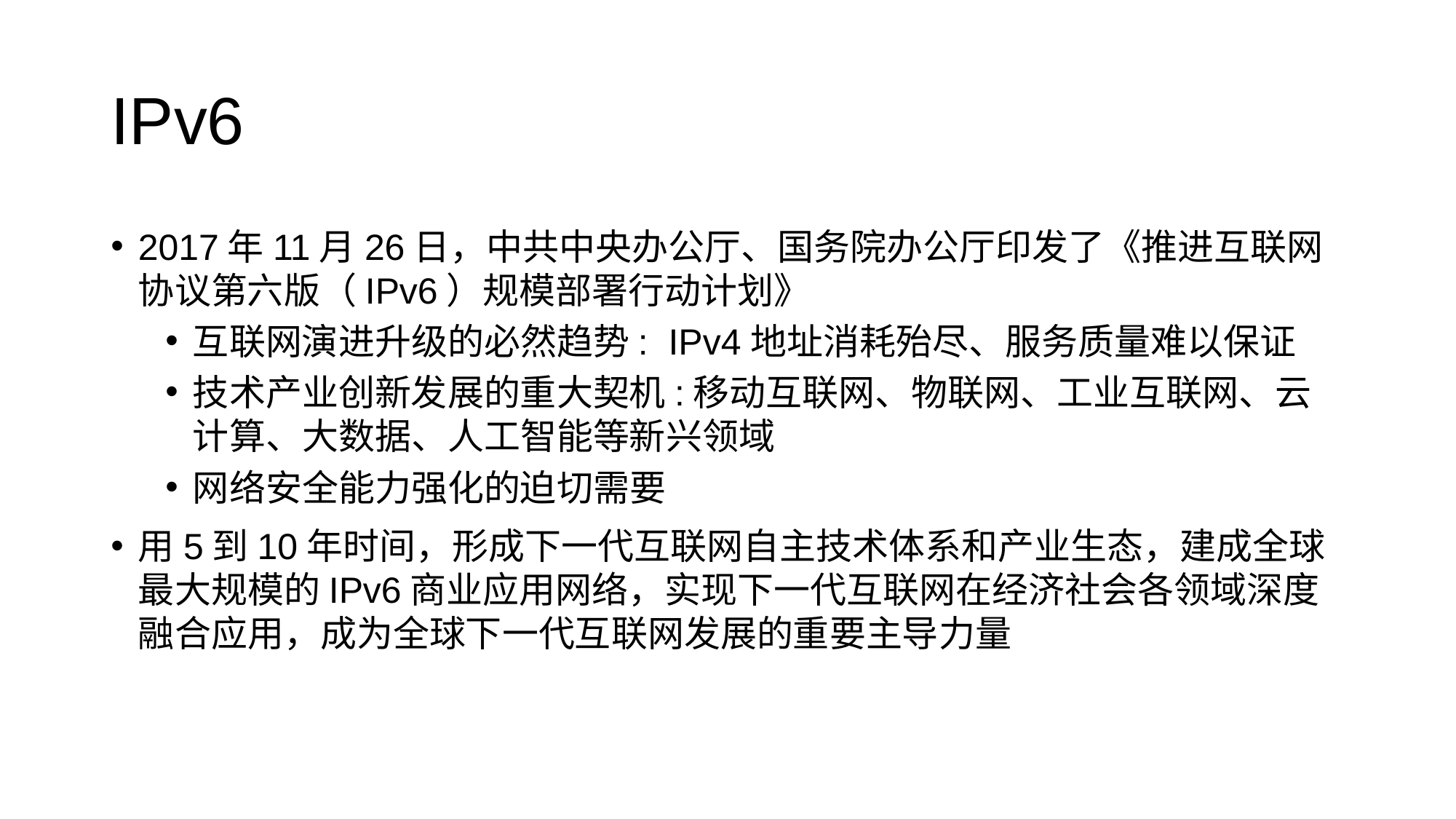

# IPv6
2017年11月26日，中共中央办公厅、国务院办公厅印发了《推进互联网协议第六版（IPv6）规模部署行动计划》
互联网演进升级的必然趋势:  IPv4地址消耗殆尽、服务质量难以保证
技术产业创新发展的重大契机:移动互联网、物联网、工业互联网、云计算、大数据、人工智能等新兴领域
网络安全能力强化的迫切需要
用5到10年时间，形成下一代互联网自主技术体系和产业生态，建成全球最大规模的IPv6商业应用网络，实现下一代互联网在经济社会各领域深度融合应用，成为全球下一代互联网发展的重要主导力量